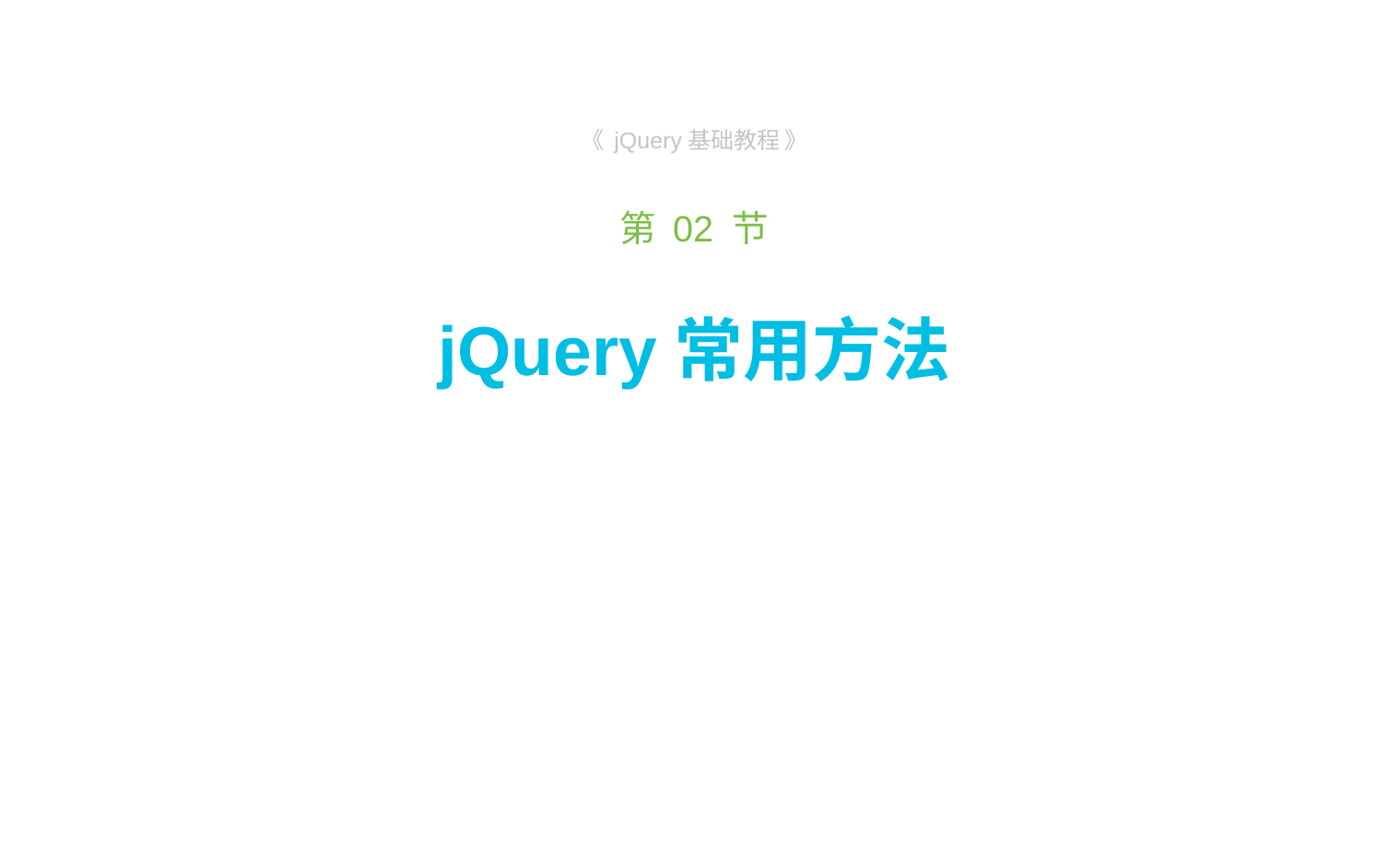

《 jQuery基础教程 》
第 02 节
# jQuery常用方法